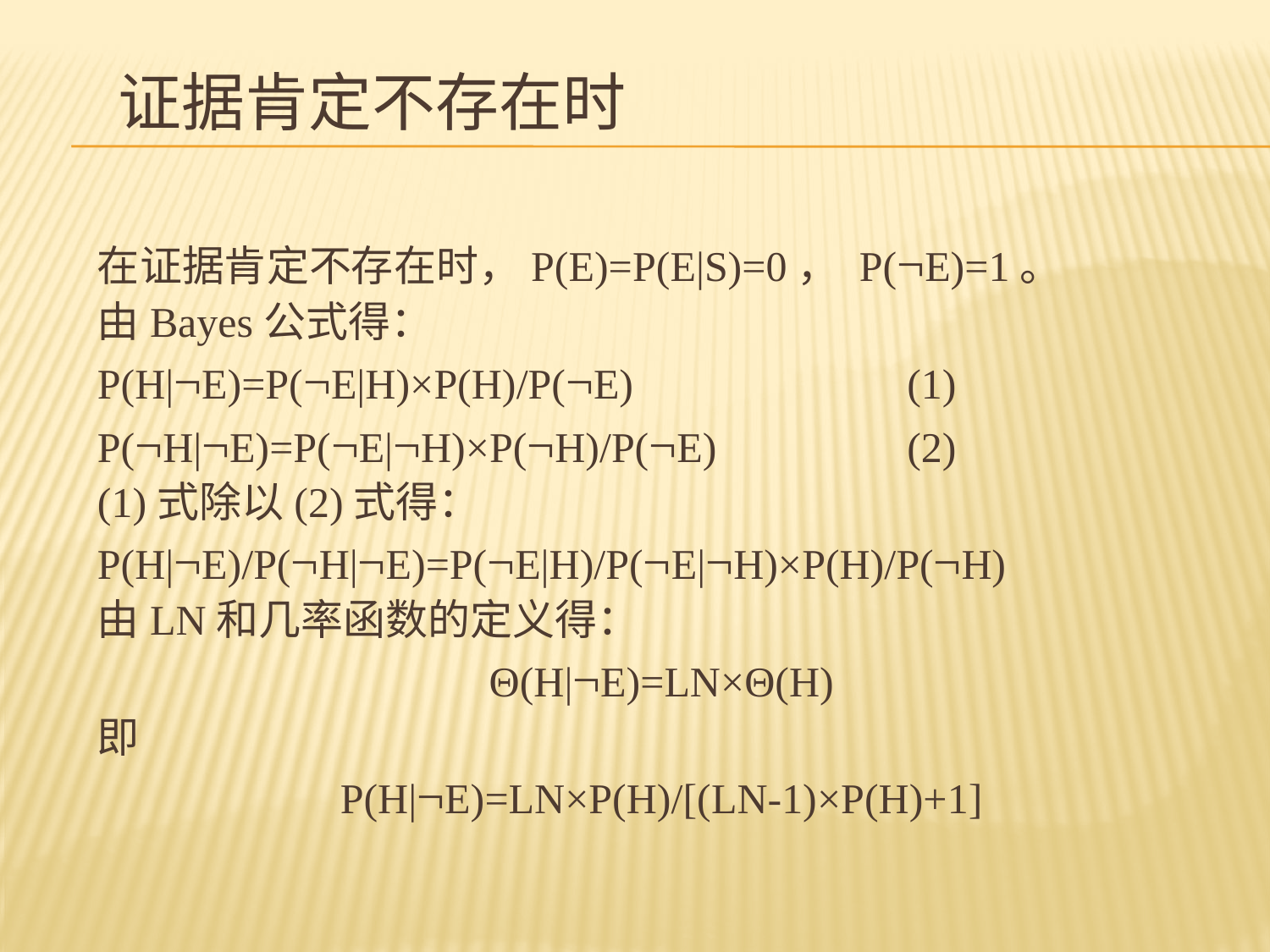

# 证据肯定不存在时
在证据肯定不存在时，P(E)=P(E|S)=0， P(¬E)=1。
由Bayes公式得：
P(H|¬E)=P(¬E|H)×P(H)/P(¬E)			(1)
P(¬H|¬E)=P(¬E|¬H)×P(¬H)/P(¬E)		(2)
(1)式除以(2)式得：
P(H|¬E)/P(¬H|¬E)=P(¬E|H)/P(¬E|¬H)×P(H)/P(¬H)
由LN和几率函数的定义得：
Θ(H|¬E)=LN×Θ(H)
即
P(H|¬E)=LN×P(H)/[(LN-1)×P(H)+1]

29